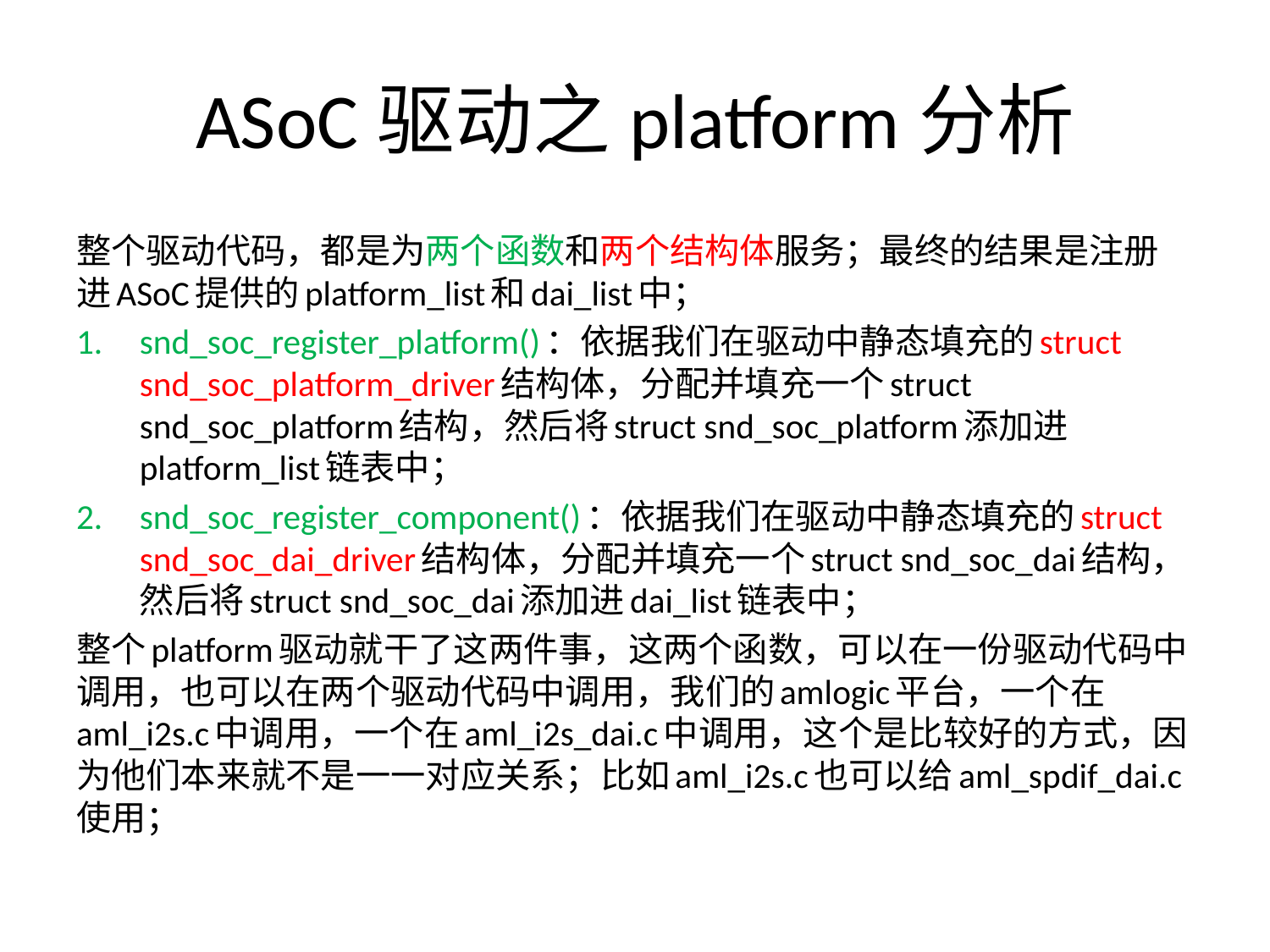

# ASoC驱动之platform分析
整个驱动代码，都是为两个函数和两个结构体服务；最终的结果是注册进ASoC提供的platform_list和dai_list中；
snd_soc_register_platform()：依据我们在驱动中静态填充的struct snd_soc_platform_driver结构体，分配并填充一个struct snd_soc_platform结构，然后将struct snd_soc_platform添加进platform_list链表中；
snd_soc_register_component()：依据我们在驱动中静态填充的struct snd_soc_dai_driver结构体，分配并填充一个struct snd_soc_dai结构，然后将struct snd_soc_dai添加进dai_list链表中；
整个platform驱动就干了这两件事，这两个函数，可以在一份驱动代码中调用，也可以在两个驱动代码中调用，我们的amlogic平台，一个在aml_i2s.c中调用，一个在aml_i2s_dai.c中调用，这个是比较好的方式，因为他们本来就不是一一对应关系；比如aml_i2s.c也可以给aml_spdif_dai.c使用；